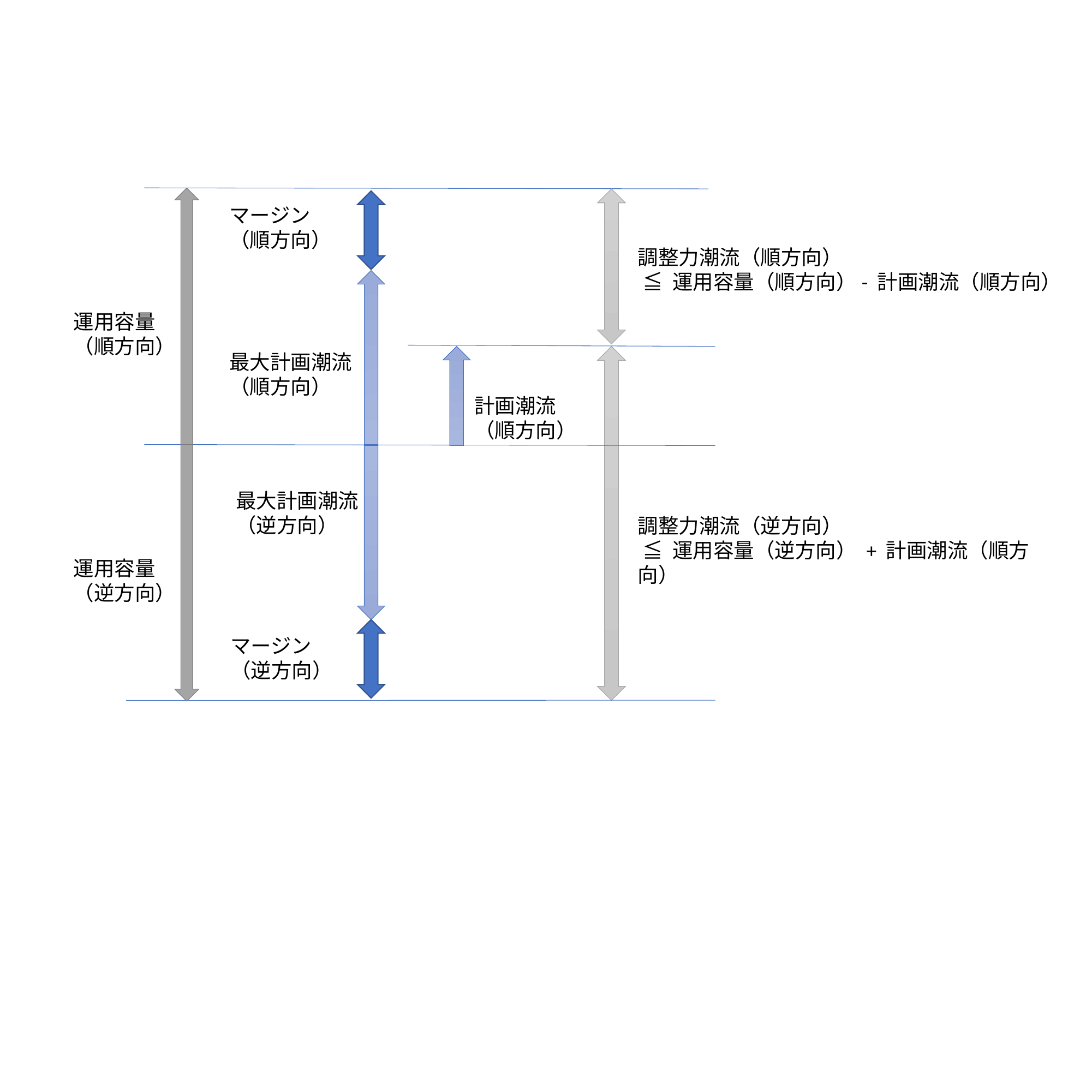

マージン
（順方向）
調整力潮流（順方向）
 ≦ 運用容量（順方向）- 計画潮流（順方向）

運用容量
（順方向）
最大計画潮流（順方向）

計画潮流
（順方向）

最大計画潮流（逆方向）
調整力潮流（逆方向）
 ≦ 運用容量（逆方向） + 計画潮流（順方向）
運用容量
（逆方向）

マージン
（逆方向）